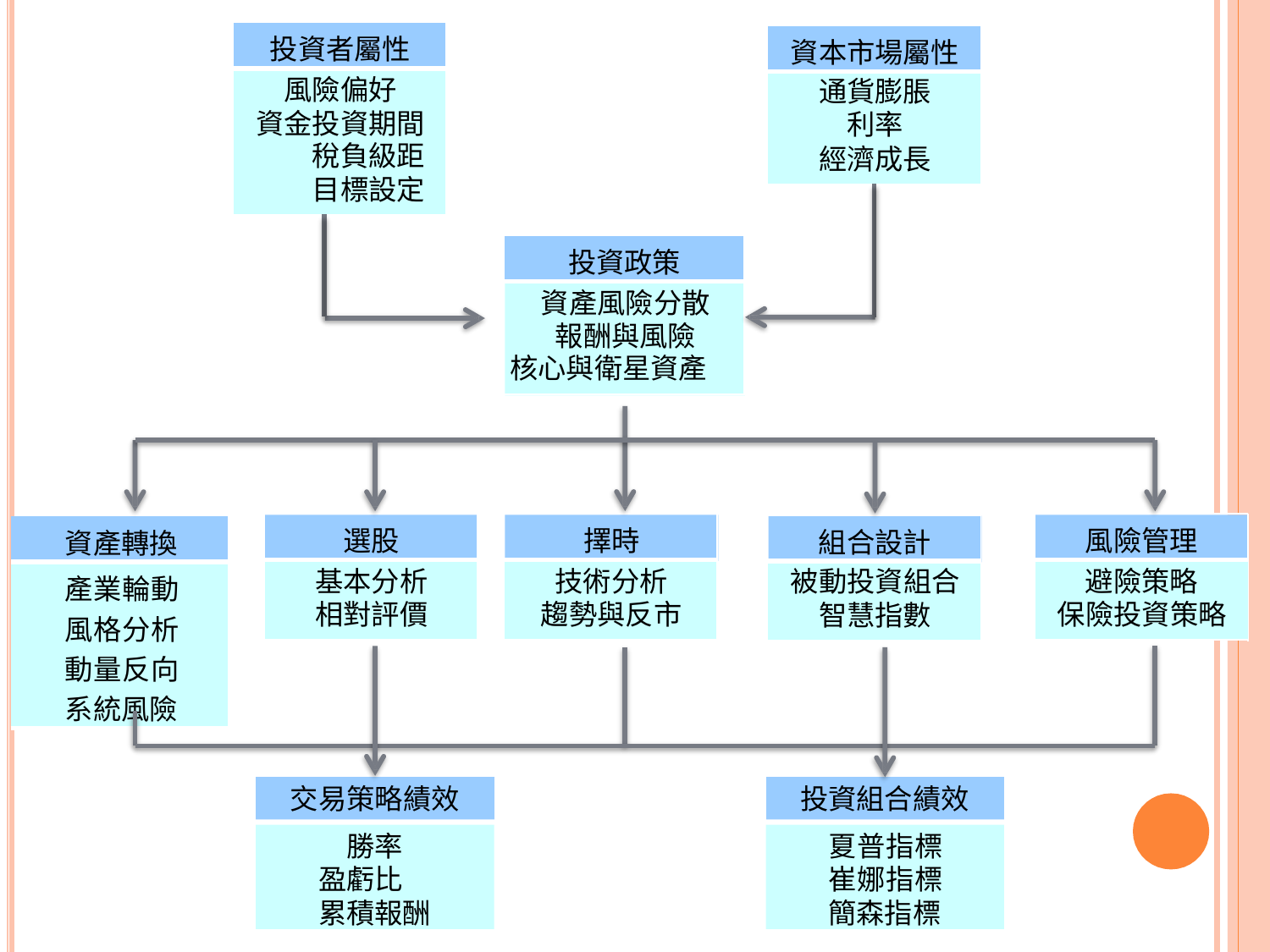

| 投資者屬性 |  |
| --- | --- |
| 風險偏好 資金投資期間 稅負級距 目標設定 |  |
|  |  |
| 資本市場屬性 |  |
| --- | --- |
| 通貨膨脹 利率 經濟成長 |  |
|  |  |

| 投資政策 |
| --- |
| 資產風險分散 報酬與風險 核心與衛星資產 |

|  |
| --- |
| 資產轉換 |
| 產業輪動 風格分析 動量反向 系統風險 |
|  |

| 選股 |
| --- |
| 基本分析 相對評價 |
| 擇時 |
| --- |
| 技術分析 趨勢與反市 |

| 風險管理 |
| --- |
| 避險策略 保險投資策略 |

| 組合設計 |
| --- |
| 被動投資組合 智慧指數 |

交易策略績效
投資組合績效

勝率 盈虧比 累積報酬
夏普指標 崔娜指標 簡森指標